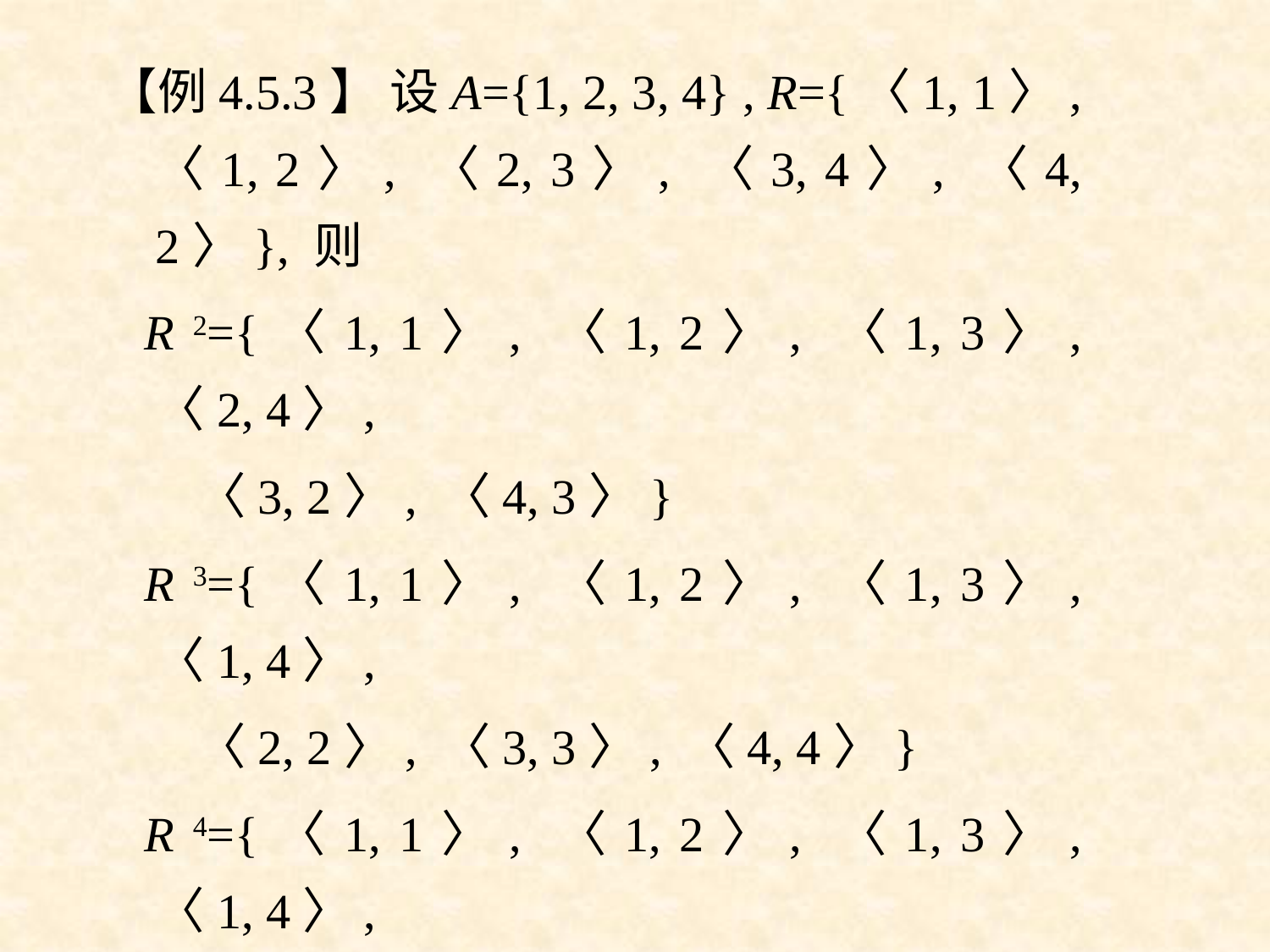

【例4.5.3】 设A={1, 2, 3, 4} , R={〈1, 1〉, 〈1, 2〉, 〈2, 3〉, 〈3, 4〉, 〈4, 2〉}, 则
  R 2={〈1, 1〉, 〈1, 2〉, 〈1, 3〉, 〈2, 4〉,
       〈3, 2〉, 〈4, 3〉}
  R 3={〈1, 1〉, 〈1, 2〉, 〈1, 3〉, 〈1, 4〉,
       〈2, 2〉, 〈3, 3〉, 〈4, 4〉}
  R 4={〈1, 1〉, 〈1, 2〉, 〈1, 3〉, 〈1, 4〉,
       〈2, 3〉, 〈3, 4〉, 〈4,2〉}